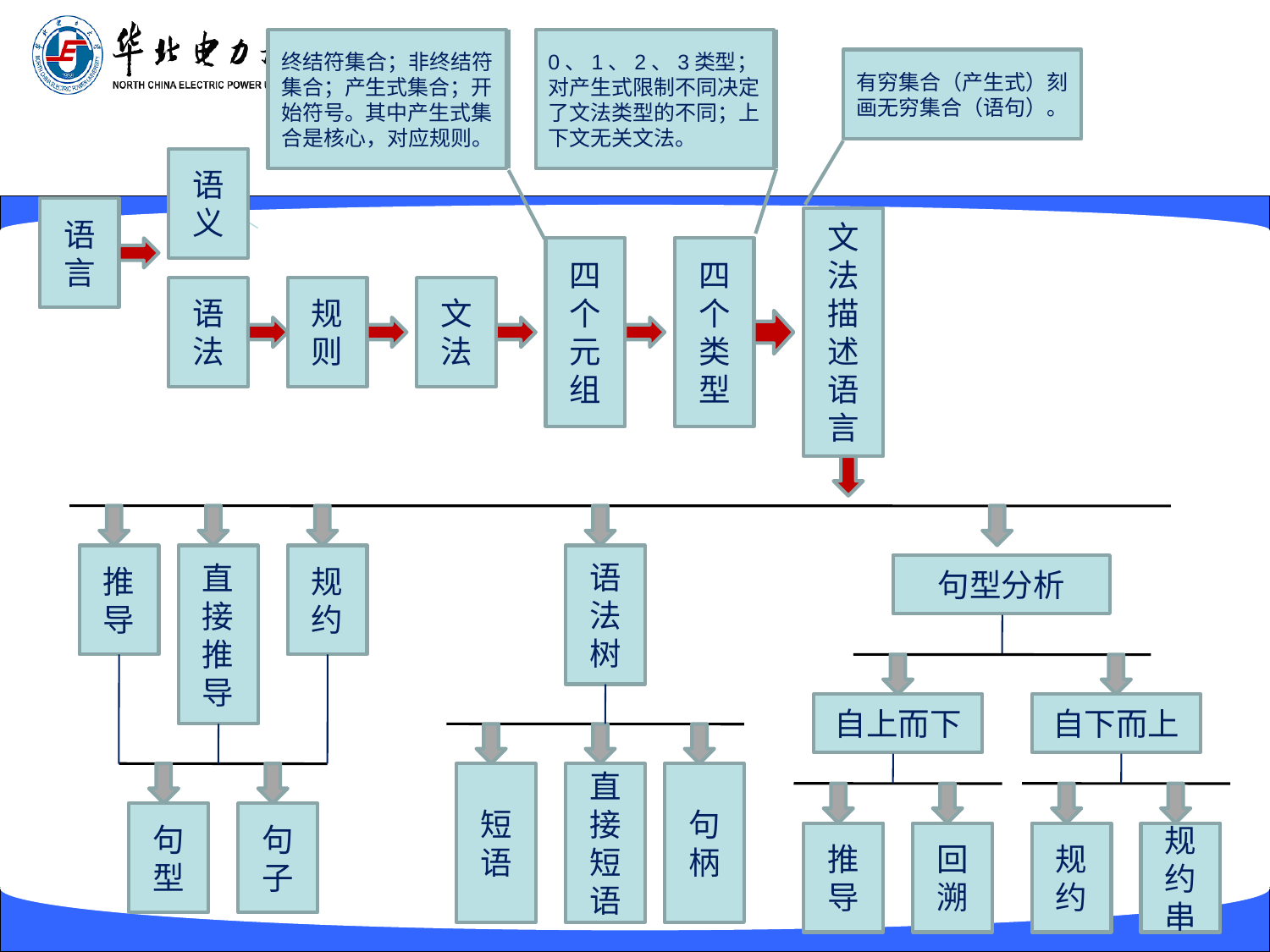

终结符集合；非终结符集合；产生式集合；开始符号。其中产生式集合是核心，对应规则。
0、1、2、3类型；对产生式限制不同决定了文法类型的不同；上下文无关文法。
有穷集合（产生式）刻画无穷集合（语句）。
语义
语言
文法描述语言

四个
元组
四个类型
语法
规则
文法

推导
直接推导
规约
语法树
句型分析

自上而下
自下而上

短语
直接短语
句柄

句型
句子
推导
回溯
规约
规约串